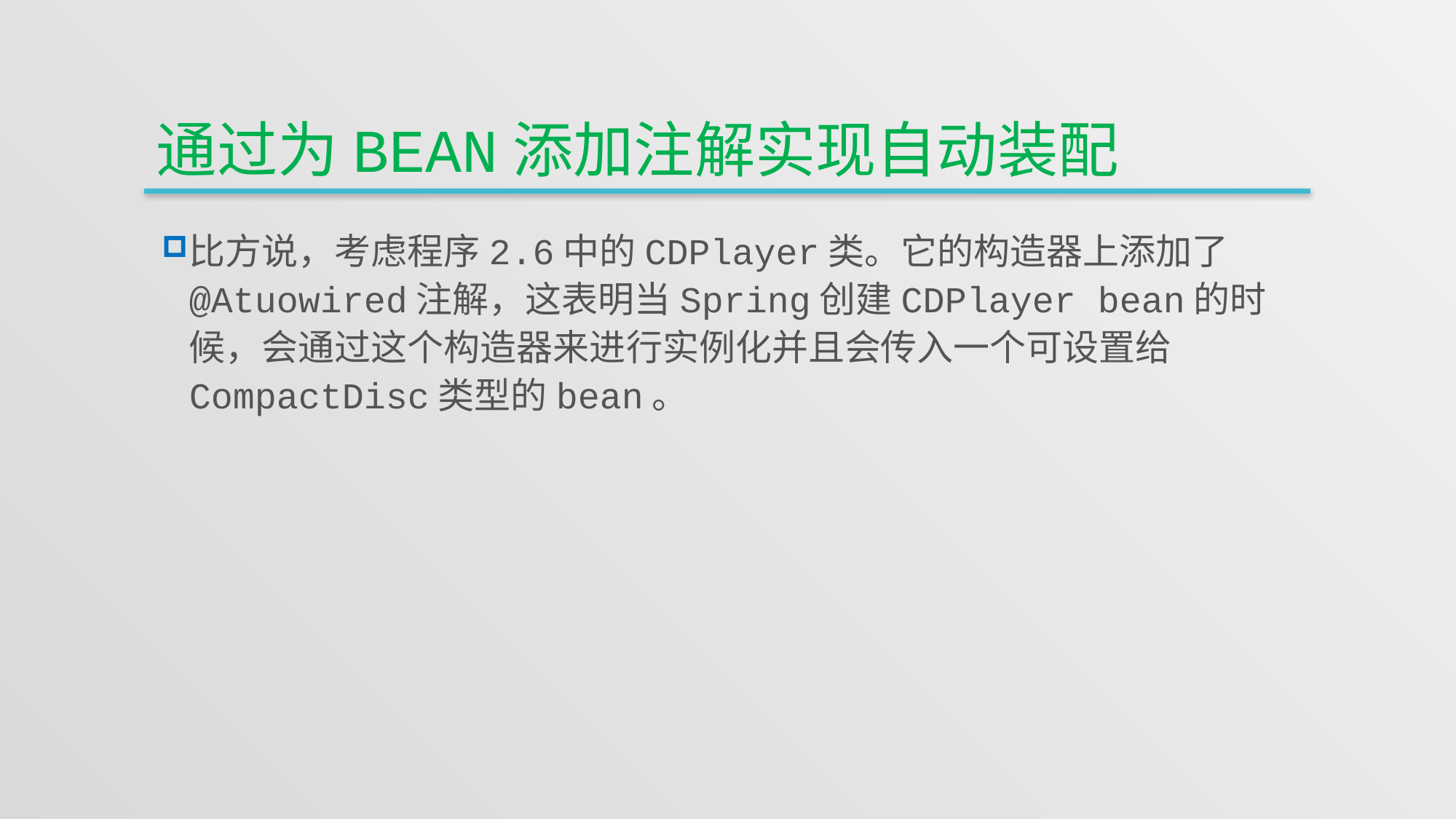

# 通过为bean添加注解实现自动装配
比方说，考虑程序2.6中的CDPlayer类。它的构造器上添加了@Atuowired注解，这表明当Spring创建CDPlayer bean的时候，会通过这个构造器来进行实例化并且会传入一个可设置给CompactDisc类型的bean。